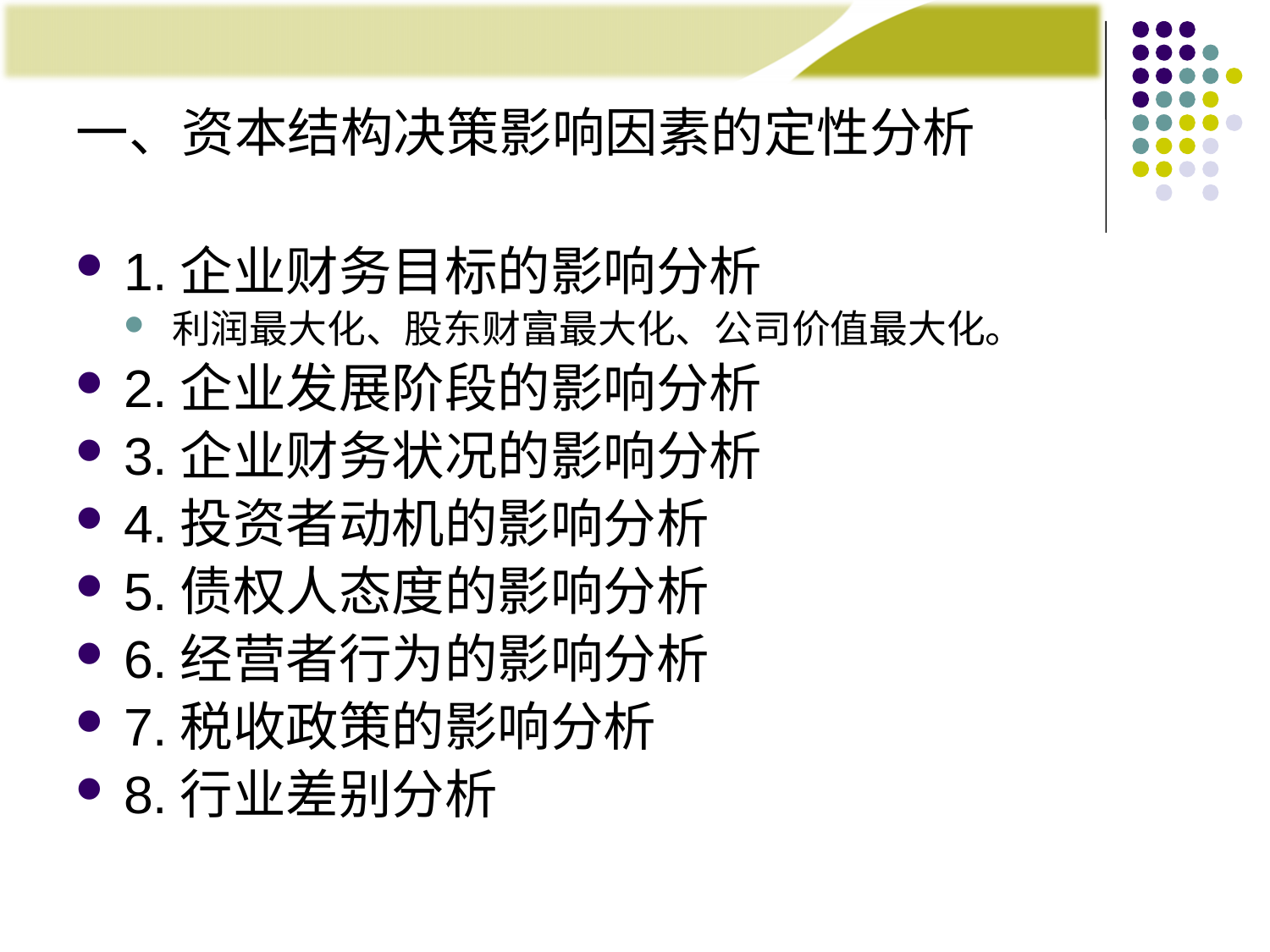

# 一、资本结构决策影响因素的定性分析
1.企业财务目标的影响分析
利润最大化、股东财富最大化、公司价值最大化。
2.企业发展阶段的影响分析
3.企业财务状况的影响分析
4.投资者动机的影响分析
5.债权人态度的影响分析
6.经营者行为的影响分析
7.税收政策的影响分析
8.行业差别分析